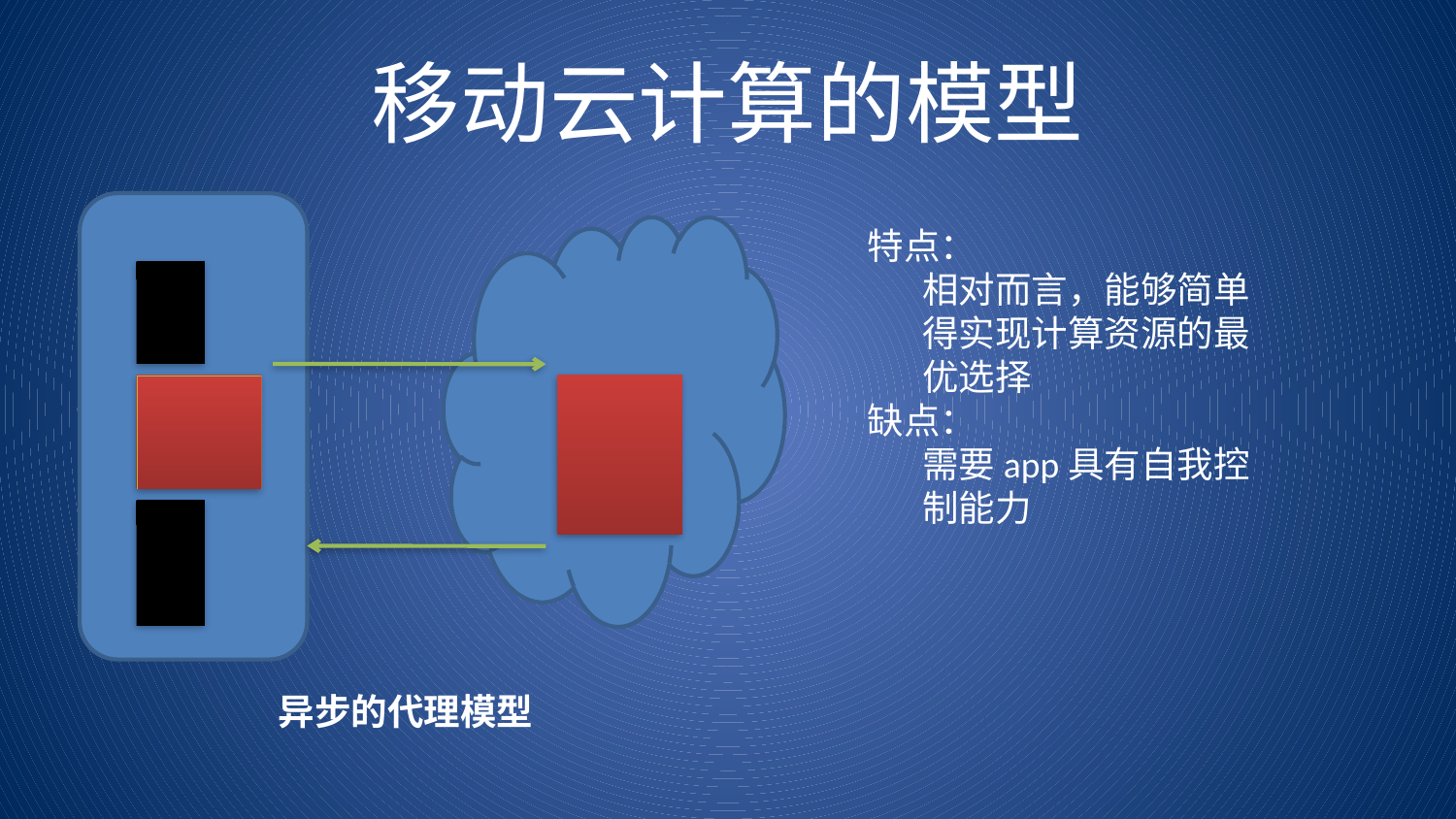

# 移动云计算的模型

特点：
	相对而言，能够简单得实现计算资源的最优选择
缺点：
	需要app具有自我控制能力

异步的代理模型